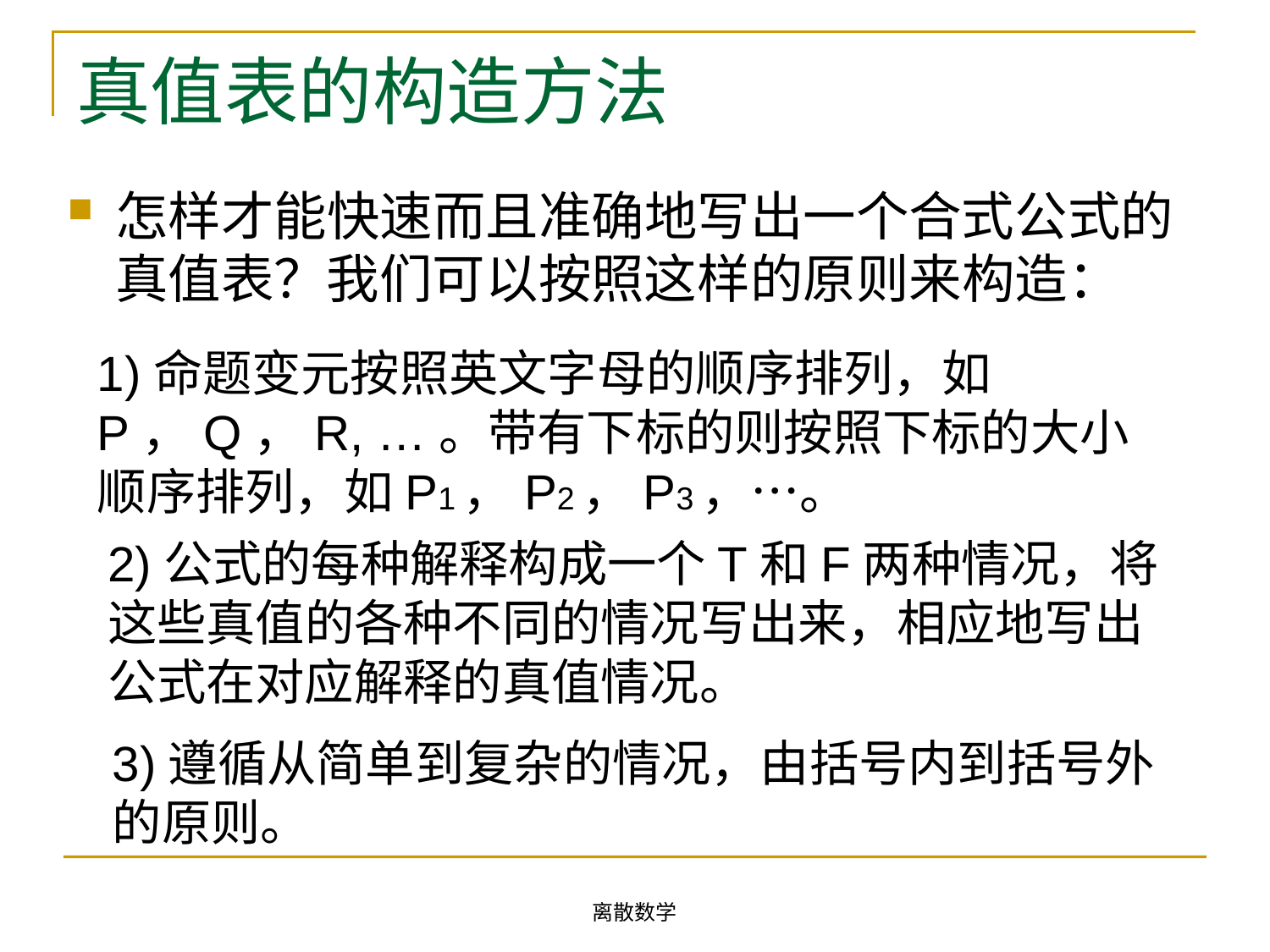

# 真值表的构造方法
怎样才能快速而且准确地写出一个合式公式的真值表？我们可以按照这样的原则来构造：

1)命题变元按照英文字母的顺序排列，如P，Q，R, …。带有下标的则按照下标的大小顺序排列，如P1，P2，P3，…。
2)公式的每种解释构成一个T和F两种情况，将这些真值的各种不同的情况写出来，相应地写出公式在对应解释的真值情况。
3)遵循从简单到复杂的情况，由括号内到括号外
的原则。

44
离散数学